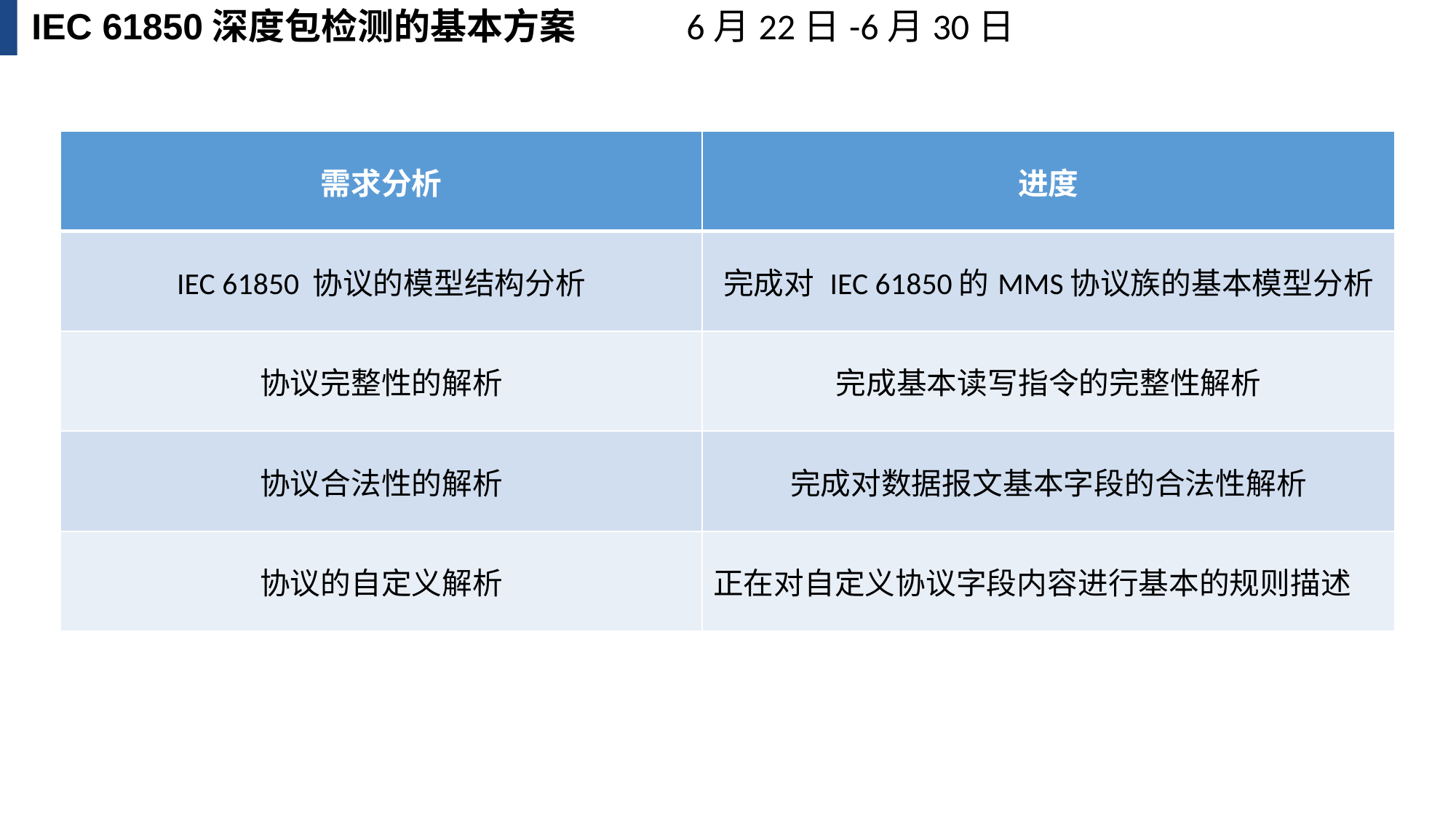

IEC 61850深度包检测的基本方案 	6月22日-6月30日
| 需求分析 | 进度 |
| --- | --- |
| IEC 61850 协议的模型结构分析 | 完成对 IEC 61850的MMS协议族的基本模型分析 |
| 协议完整性的解析 | 完成基本读写指令的完整性解析 |
| 协议合法性的解析 | 完成对数据报文基本字段的合法性解析 |
| 协议的自定义解析 | 正在对自定义协议字段内容进行基本的规则描述 |